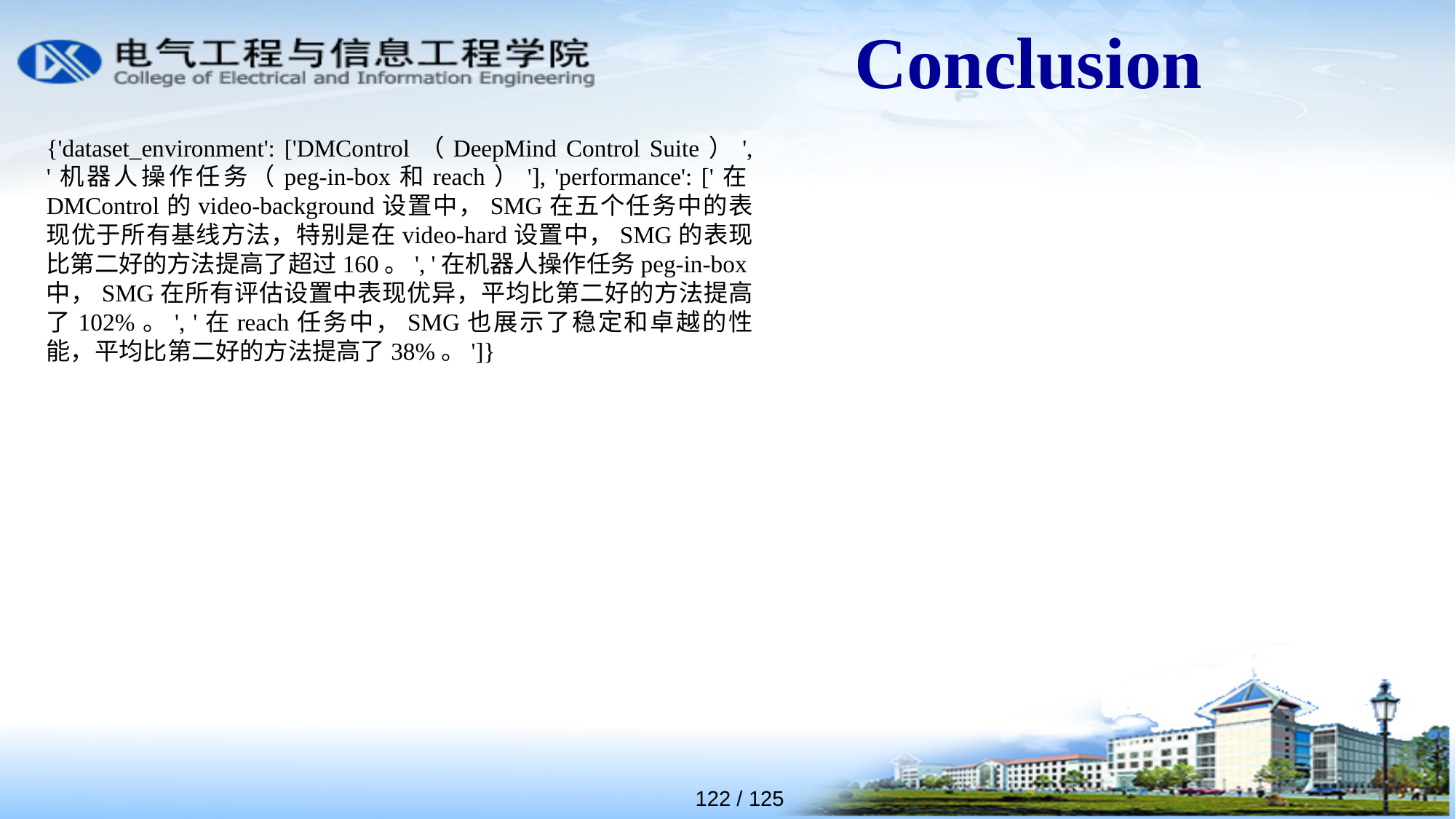

Conclusion
{'dataset_environment': ['DMControl（DeepMind Control Suite）', '机器人操作任务（peg-in-box和reach）'], 'performance': ['在DMControl的video-background设置中，SMG在五个任务中的表现优于所有基线方法，特别是在video-hard设置中，SMG的表现比第二好的方法提高了超过160。', '在机器人操作任务peg-in-box中，SMG在所有评估设置中表现优异，平均比第二好的方法提高了102%。', '在reach任务中，SMG也展示了稳定和卓越的性能，平均比第二好的方法提高了38%。']}
122 / 125